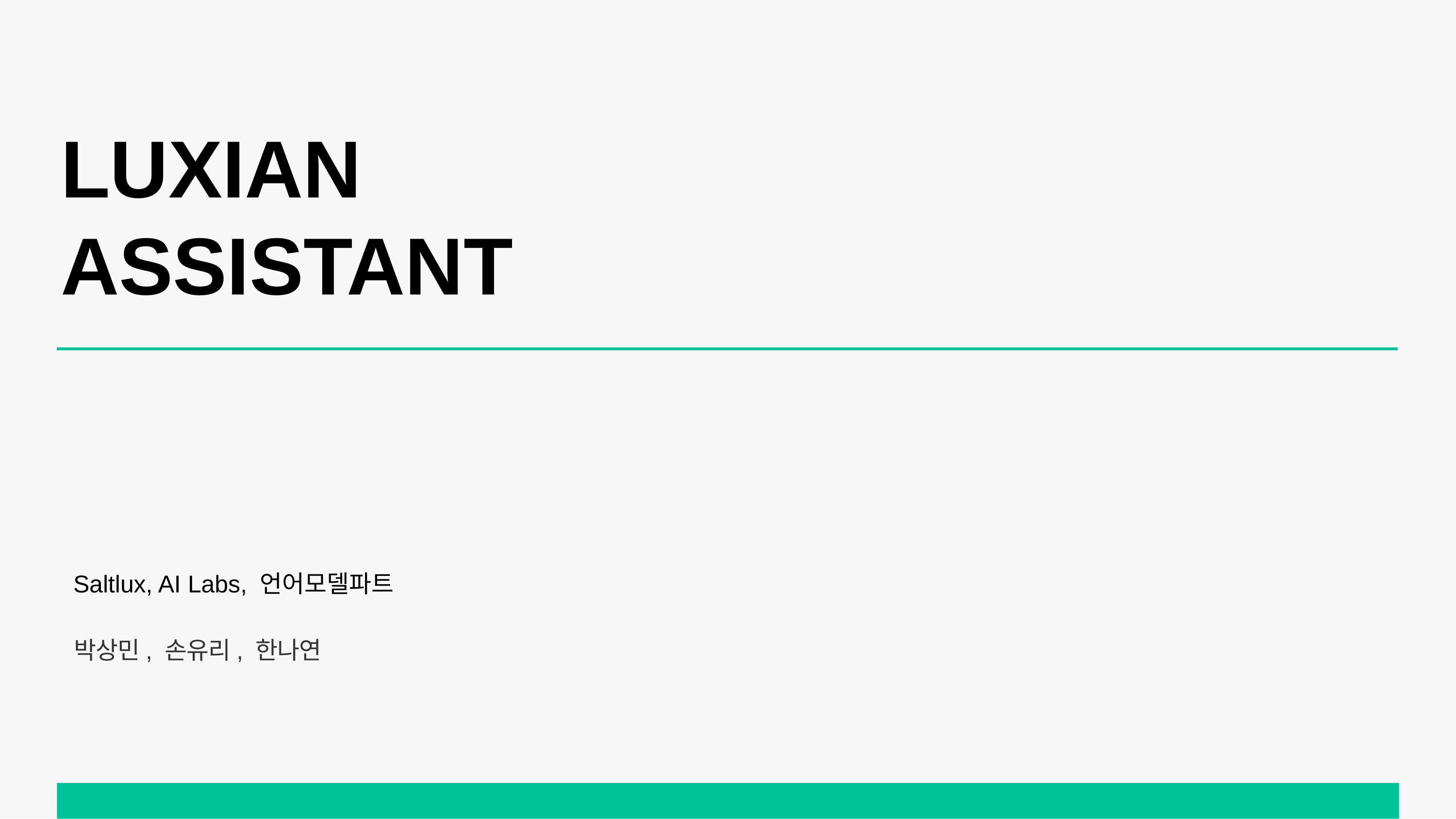

LUXIAN
ASSISTANT

Saltlux, AI Labs, 언어모델파트
박상민, 손유리, 한나연